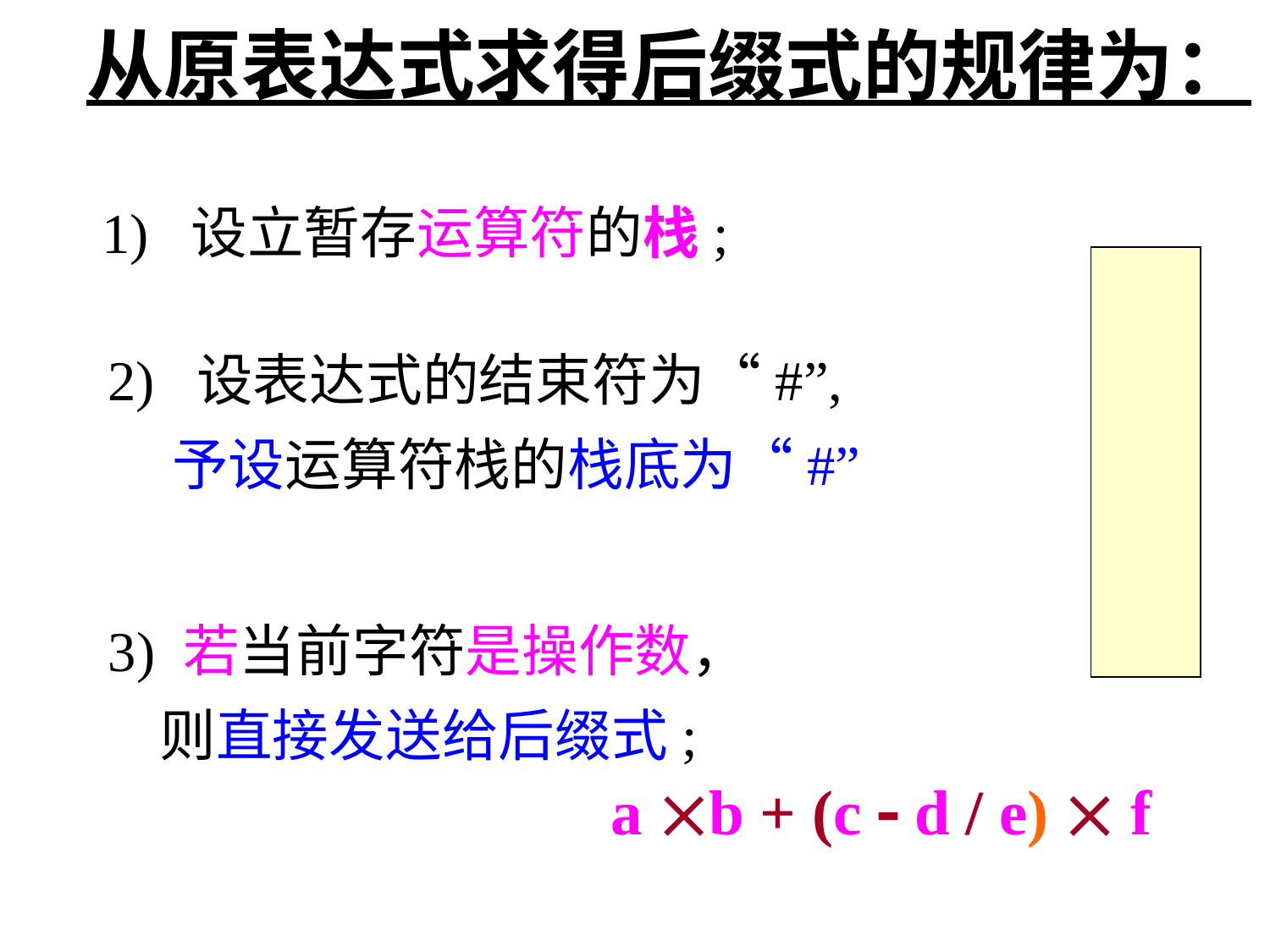

从原表达式求得后缀式的规律为：
1)  设立暂存运算符的栈;

2)  设表达式的结束符为“#”,
    予设运算符栈的栈底为“#”
3) 若当前字符是操作数，
   则直接发送给后缀式;
a ×b + (c − d / e) × f